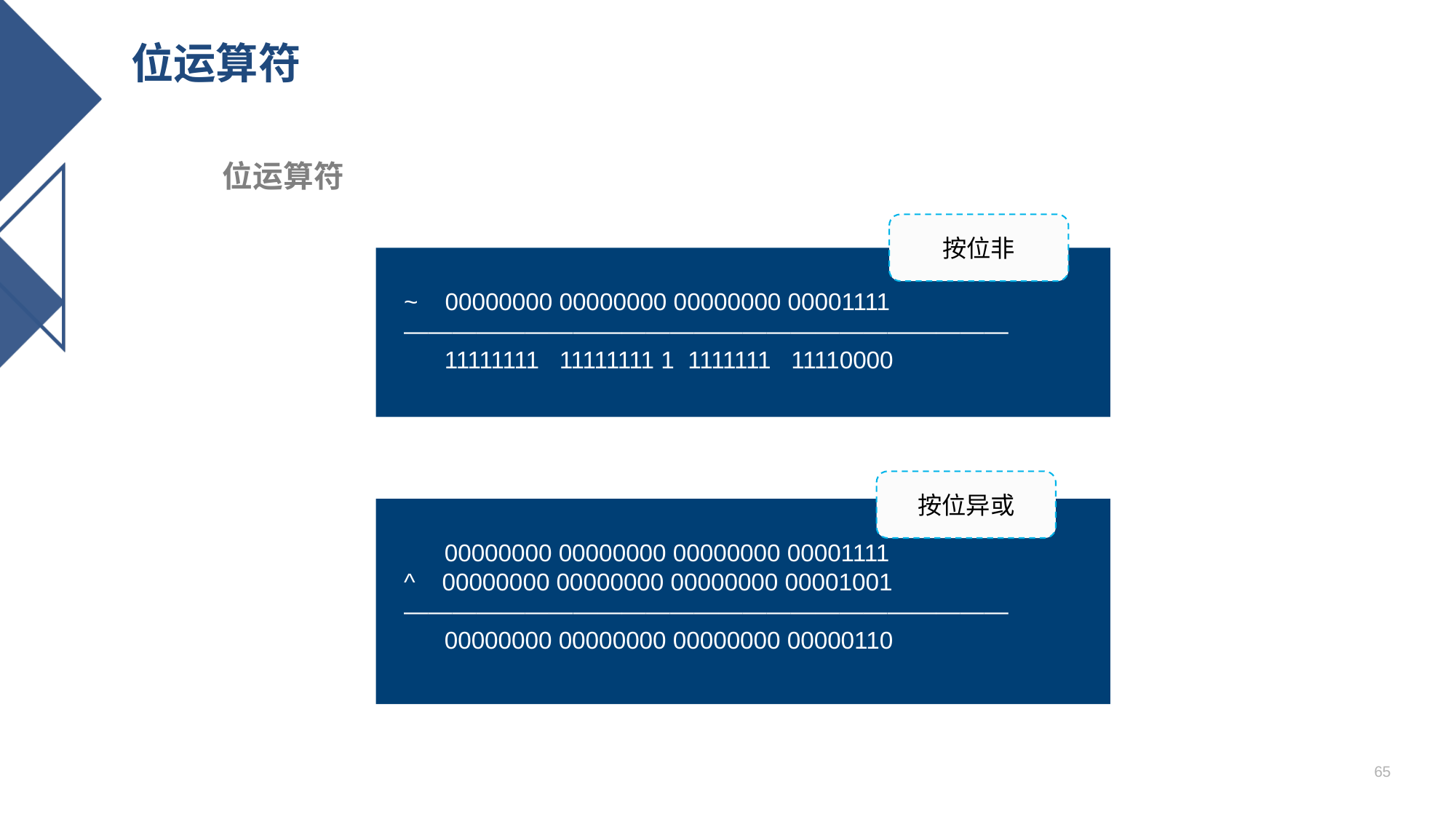

# 位运算符
位运算符
按位非

~    00000000 00000000 00000000 00001111
—————————————————————————
      11111111   11111111 1  1111111   11110000
按位异或

      00000000 00000000 00000000 00001111
^    00000000 00000000 00000000 00001001
—————————————————————————
      00000000 00000000 00000000 00000110
65